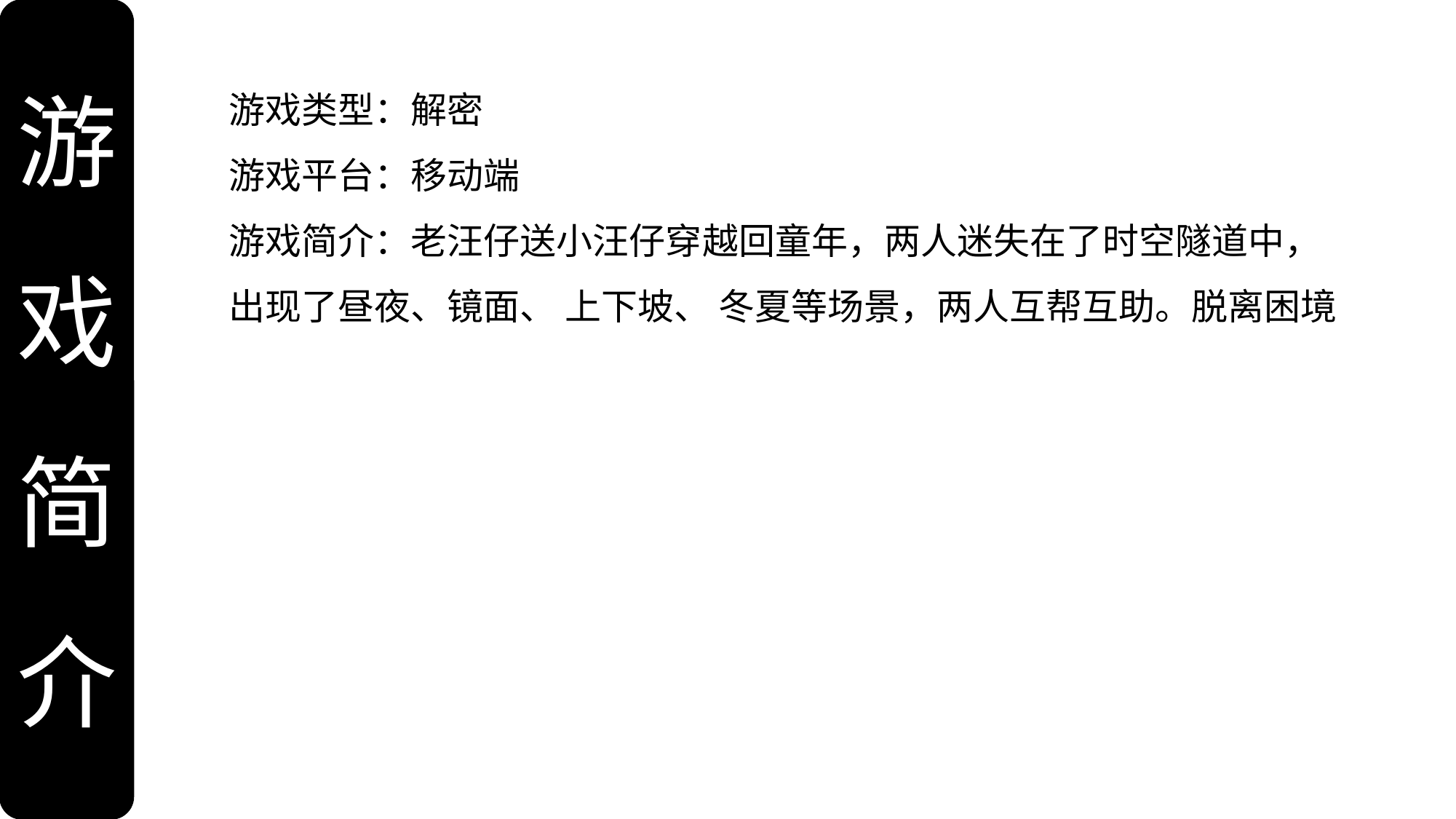

游
戏
简介

游戏类型：解密
游戏平台：移动端
游戏简介：老汪仔送小汪仔穿越回童年，两人迷失在了时空隧道中，
出现了昼夜、镜面、 上下坡、 冬夏等场景，两人互帮互助。脱离困境